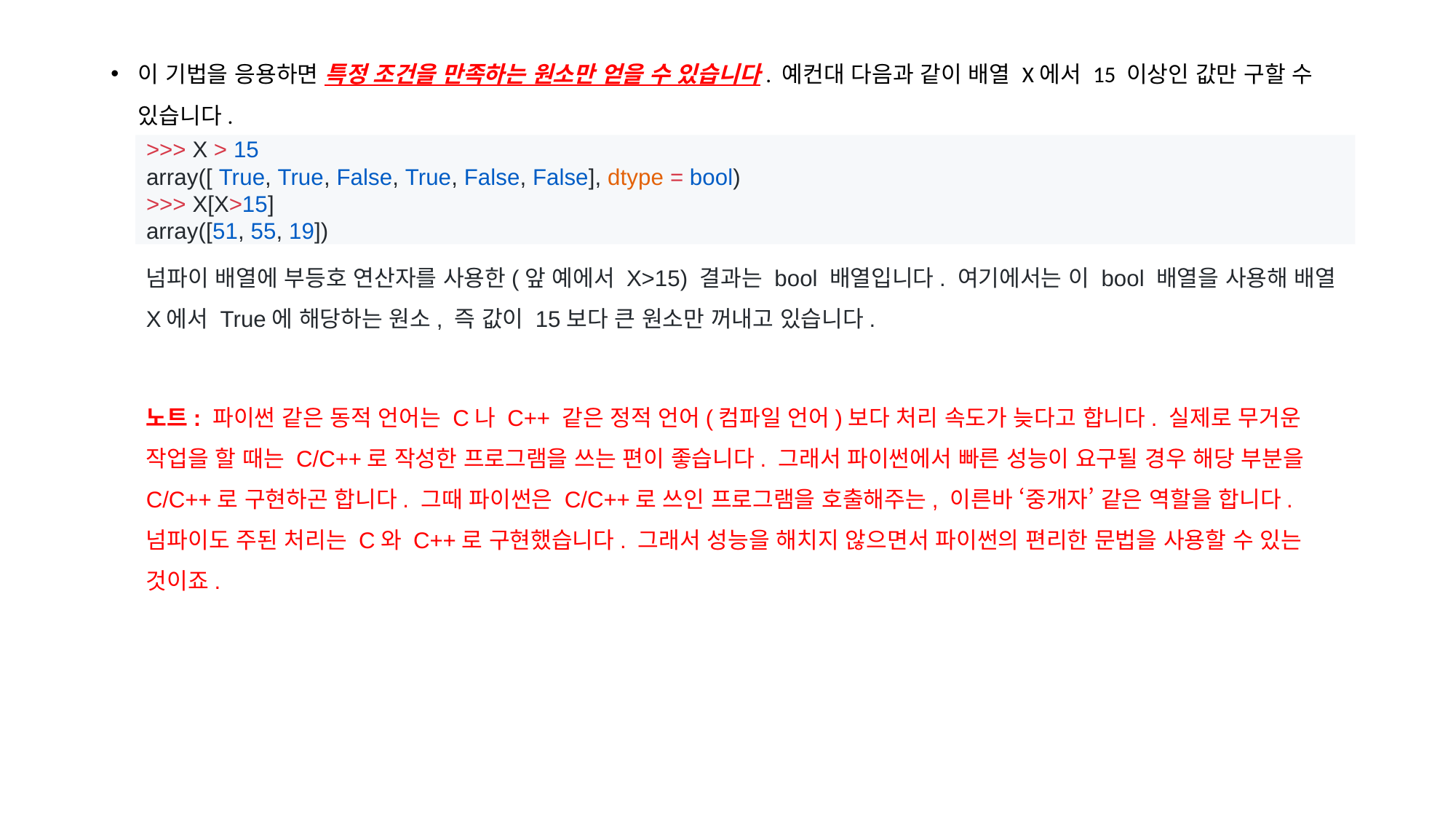

이 기법을 응용하면 특정 조건을 만족하는 원소만 얻을 수 있습니다. 예컨대 다음과 같이 배열 X에서 15 이상인 값만 구할 수 있습니다.
>>> X > 15
array([ True, True, False, True, False, False], dtype = bool)
>>> X[X>15]
array([51, 55, 19])
넘파이 배열에 부등호 연산자를 사용한(앞 예에서 X>15) 결과는 bool 배열입니다. 여기에서는 이 bool 배열을 사용해 배열 X에서 True에 해당하는 원소, 즉 값이 15보다 큰 원소만 꺼내고 있습니다.
노트: 파이썬 같은 동적 언어는 C나 C++ 같은 정적 언어(컴파일 언어)보다 처리 속도가 늦다고 합니다. 실제로 무거운 작업을 할 때는 C/C++로 작성한 프로그램을 쓰는 편이 좋습니다. 그래서 파이썬에서 빠른 성능이 요구될 경우 해당 부분을 C/C++로 구현하곤 합니다. 그때 파이썬은 C/C++로 쓰인 프로그램을 호출해주는, 이른바 ‘중개자’ 같은 역할을 합니다. 넘파이도 주된 처리는 C와 C++로 구현했습니다. 그래서 성능을 해치지 않으면서 파이썬의 편리한 문법을 사용할 수 있는 것이죠.